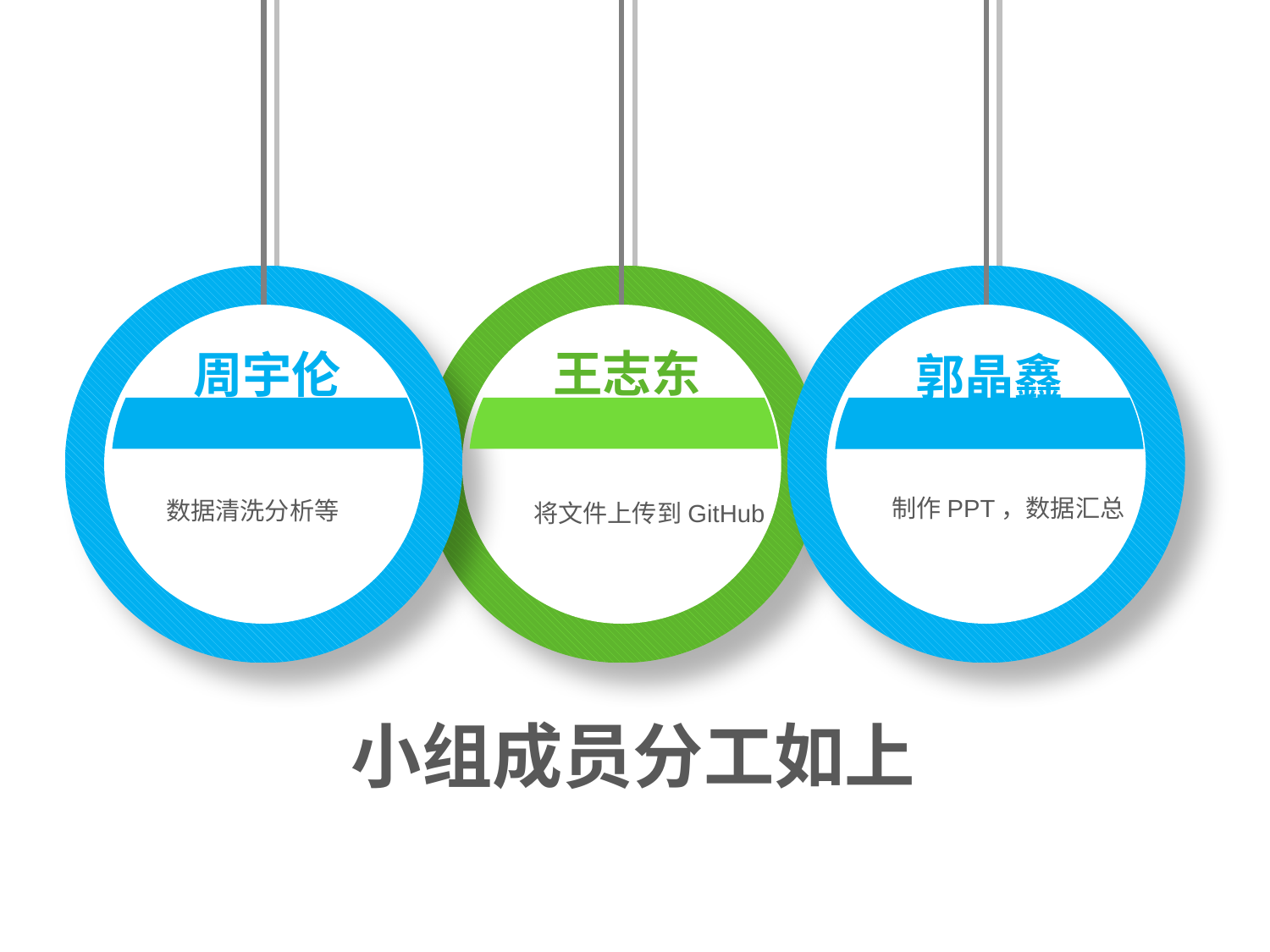

王志东
周宇伦
郭晶鑫

制作PPT，数据汇总
数据清洗分析等
将文件上传到GitHub
小组成员分工如上